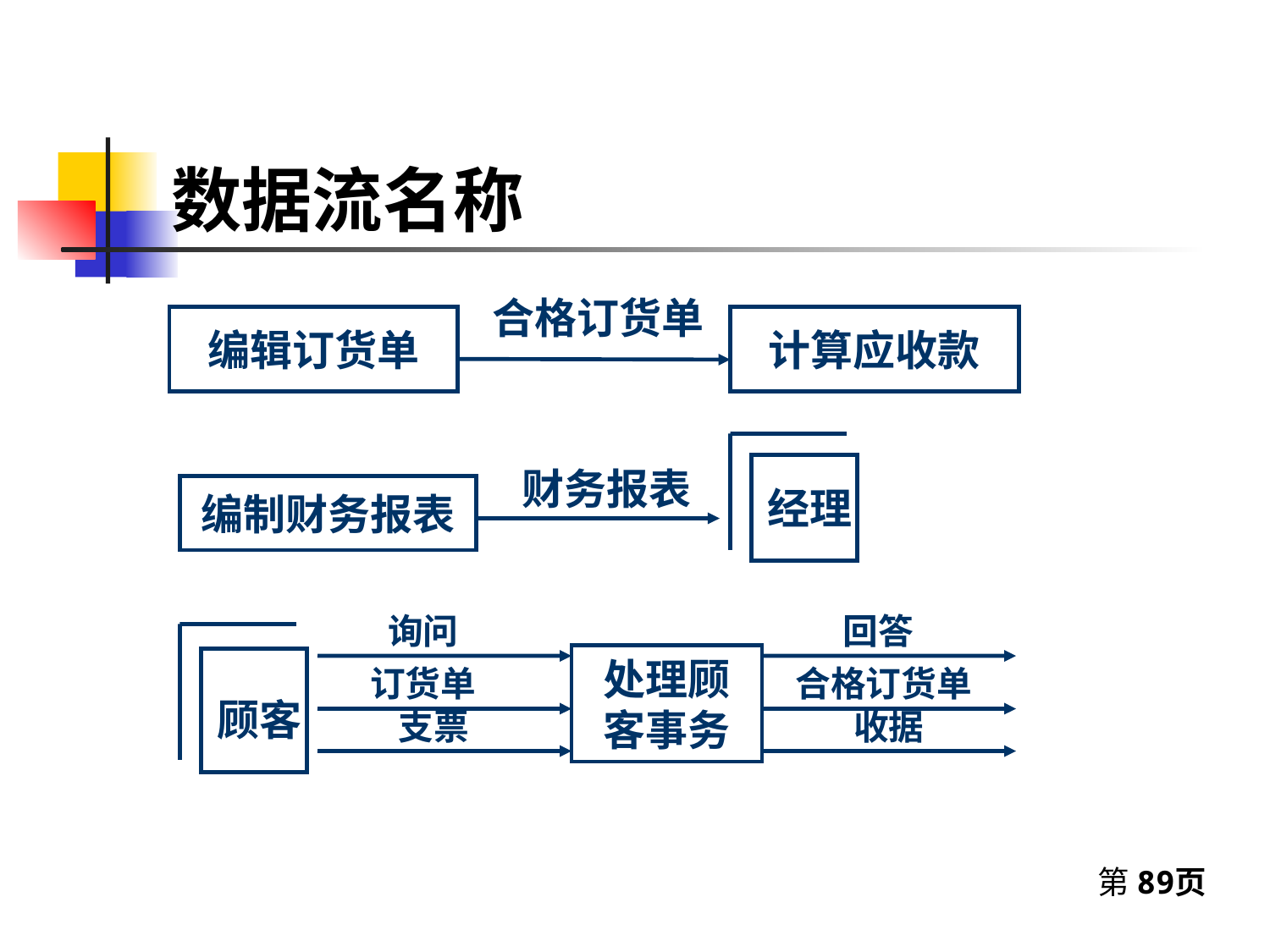

# 数据流名称
合格订货单
编辑订货单
计算应收款

编制财务报表
经理

财务报表
询问
回答

处理顾
客事务

订货单

合格订货单
顾客
支票
收据